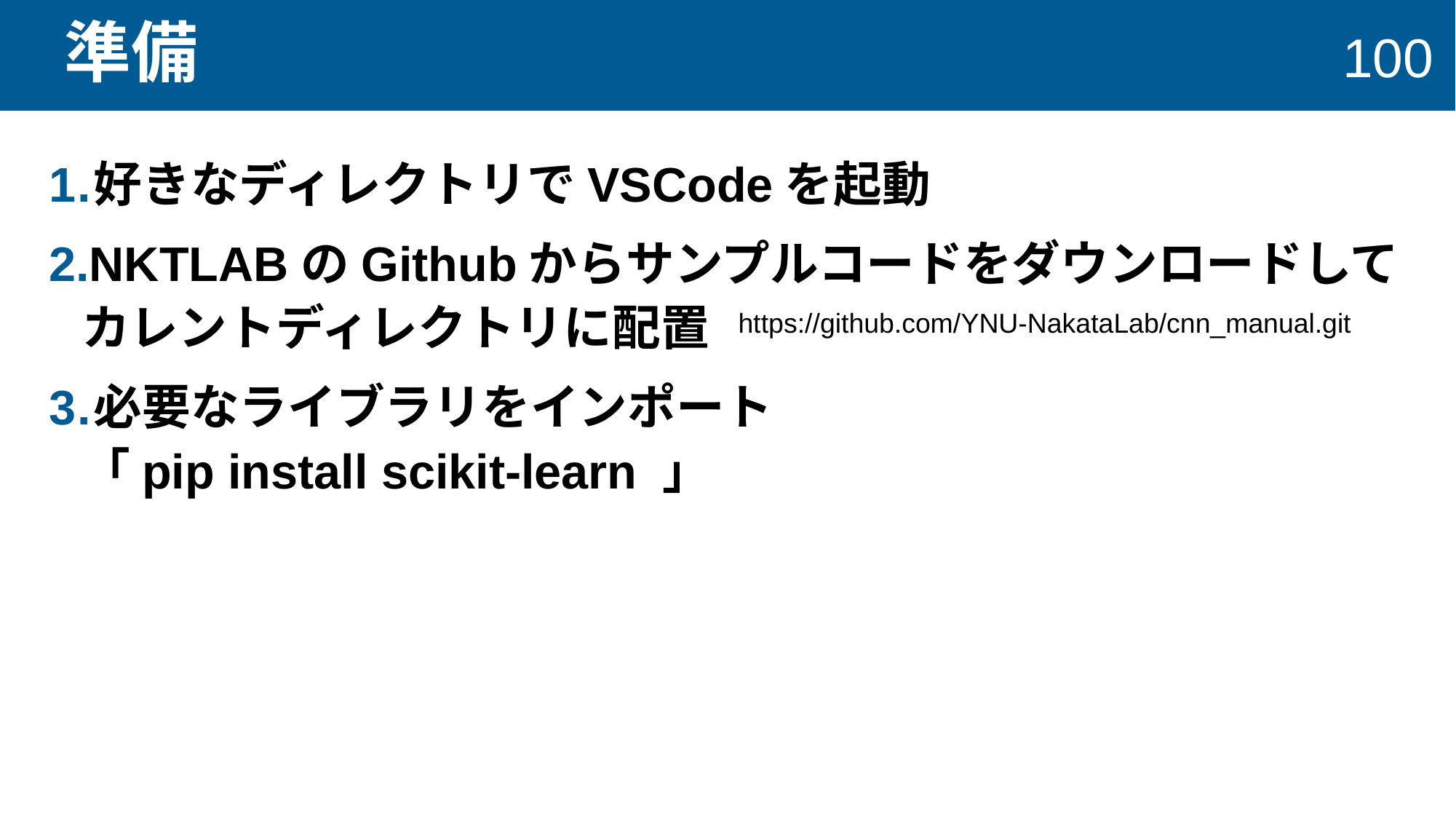

# 準備
100
好きなディレクトリでVSCodeを起動
NKTLABのGithubからサンプルコードをダウンロードしてカレントディレクトリに配置
必要なライブラリをインポート
「pip install scikit-learn 」
https://github.com/YNU-NakataLab/cnn_manual.git